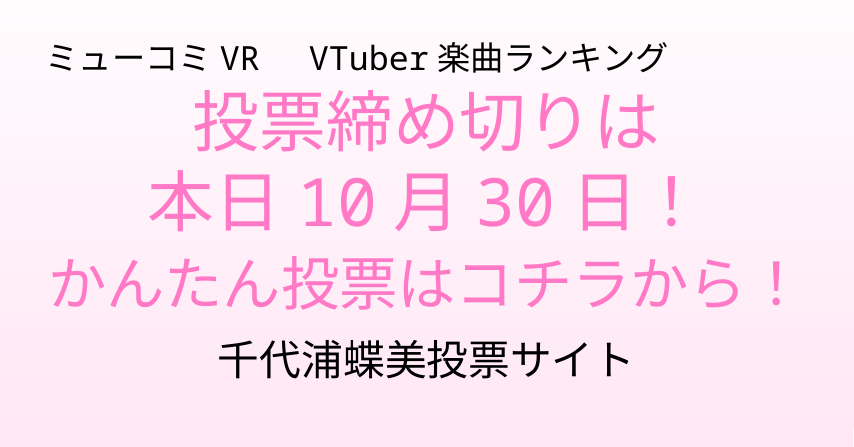

ミューコミVR　VTuber楽曲ランキング
投票締め切りは
本日10月30日！
かんたん投票はコチラから！
千代浦蝶美投票サイト